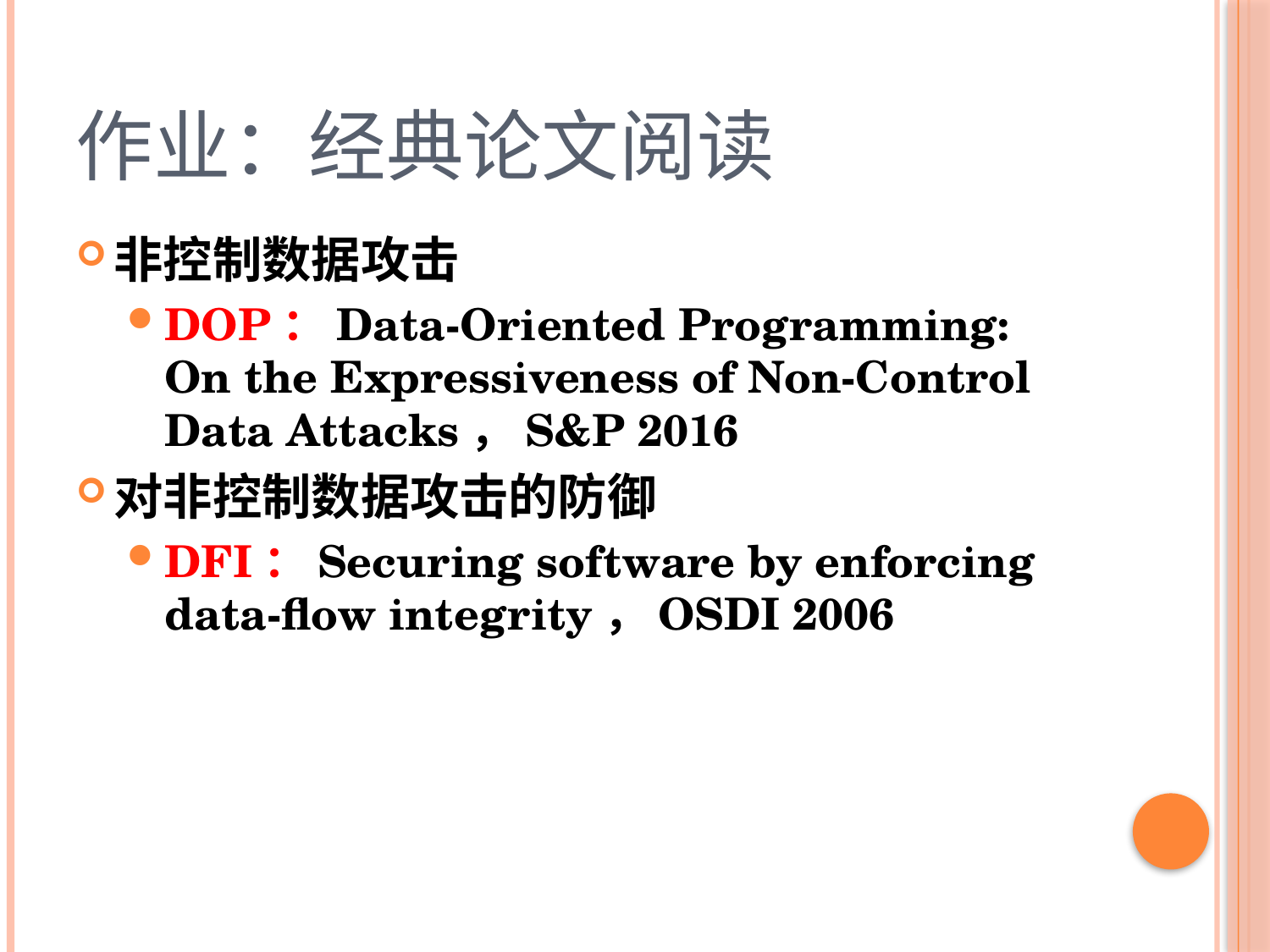

# 作业：经典论文阅读
非控制数据攻击
DOP：Data-Oriented Programming: On the Expressiveness of Non-Control Data Attacks，S&P 2016
对非控制数据攻击的防御
DFI：Securing software by enforcing data-flow integrity，OSDI 2006